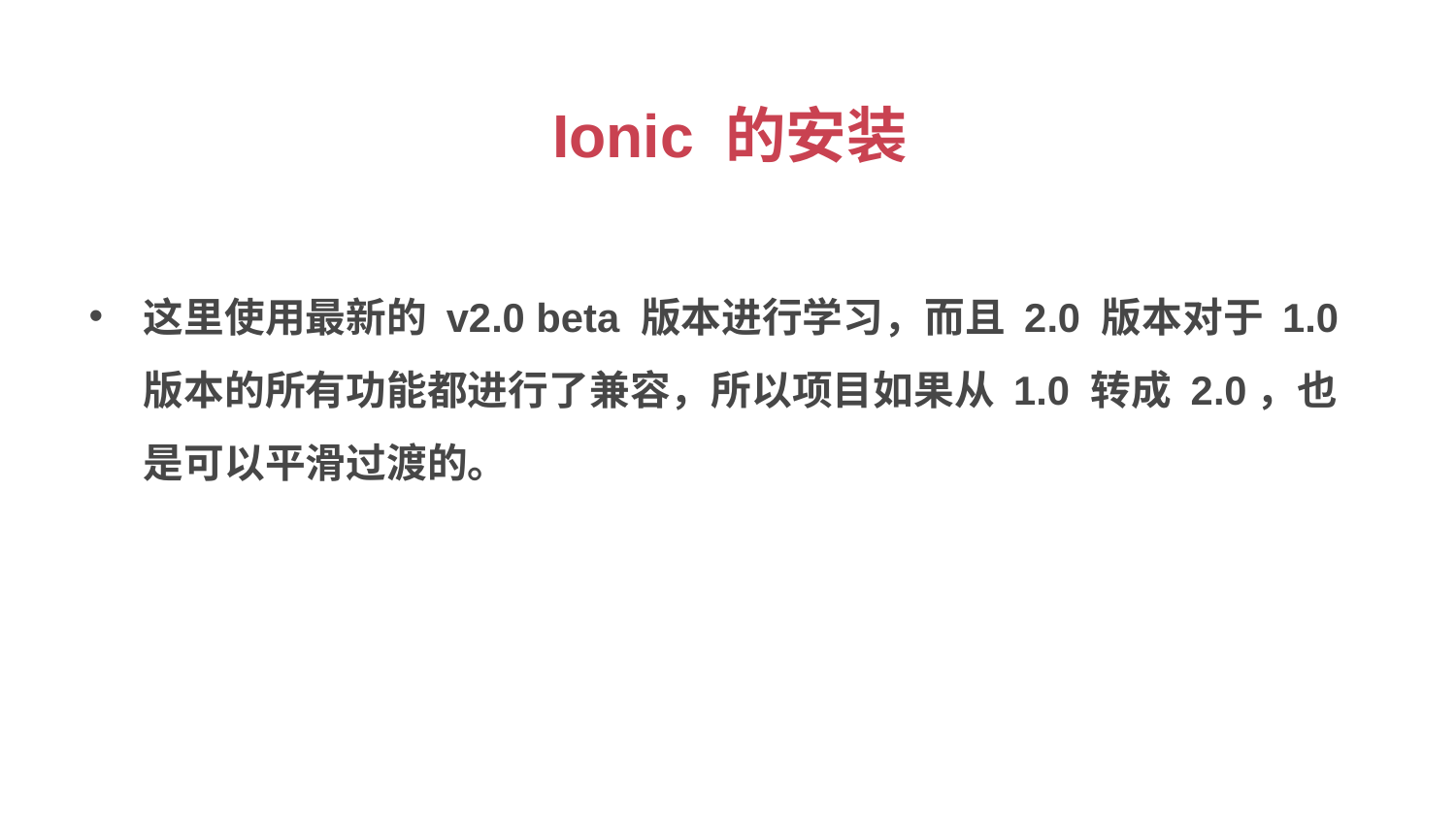

# Ionic 的安装
这里使用最新的 v2.0 beta 版本进行学习，而且 2.0 版本对于 1.0 版本的所有功能都进行了兼容，所以项目如果从 1.0 转成 2.0，也是可以平滑过渡的。